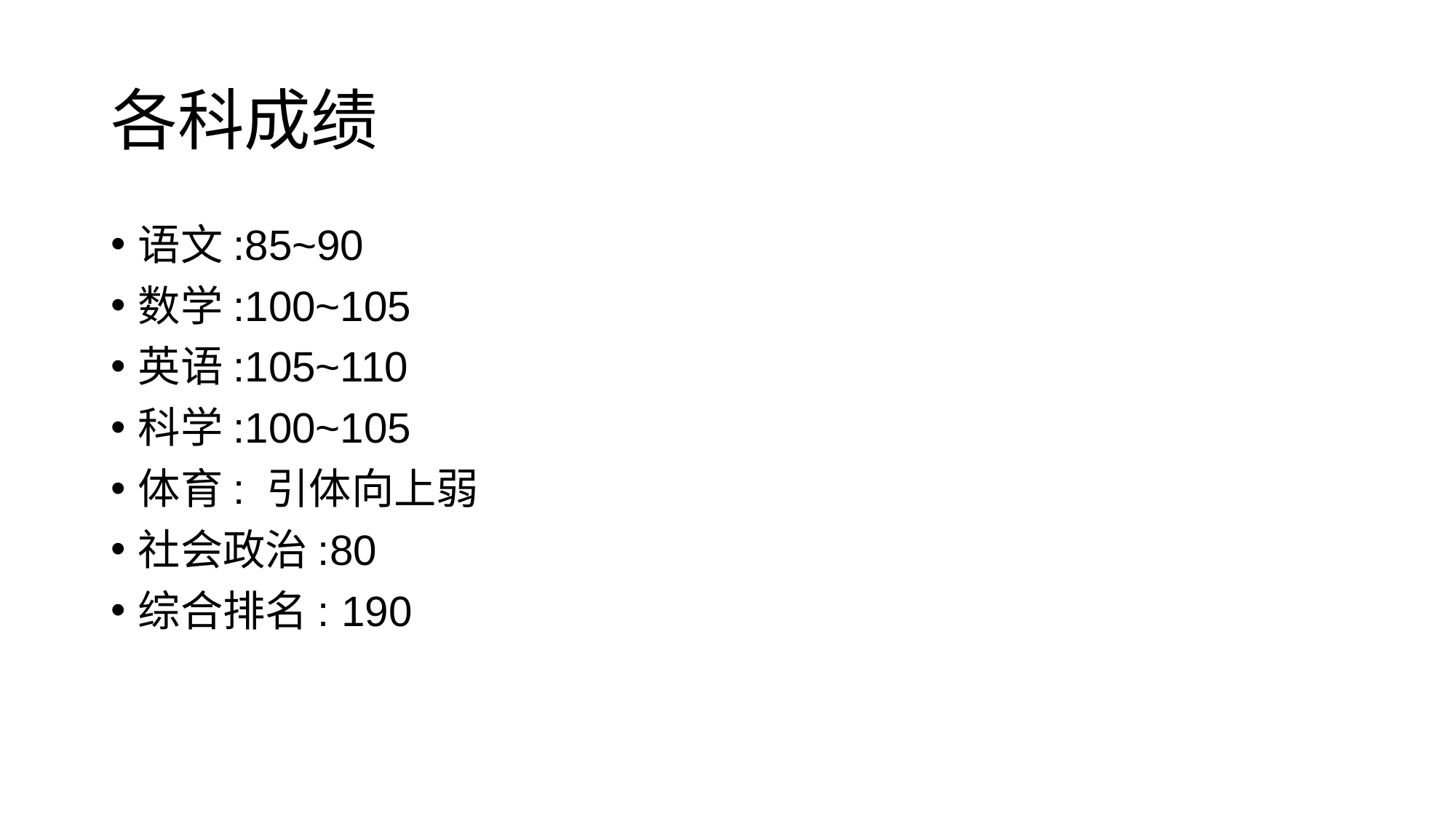

# 各科成绩
语文:85~90
数学:100~105
英语:105~110
科学:100~105
体育: 引体向上弱
社会政治:80
综合排名: 190